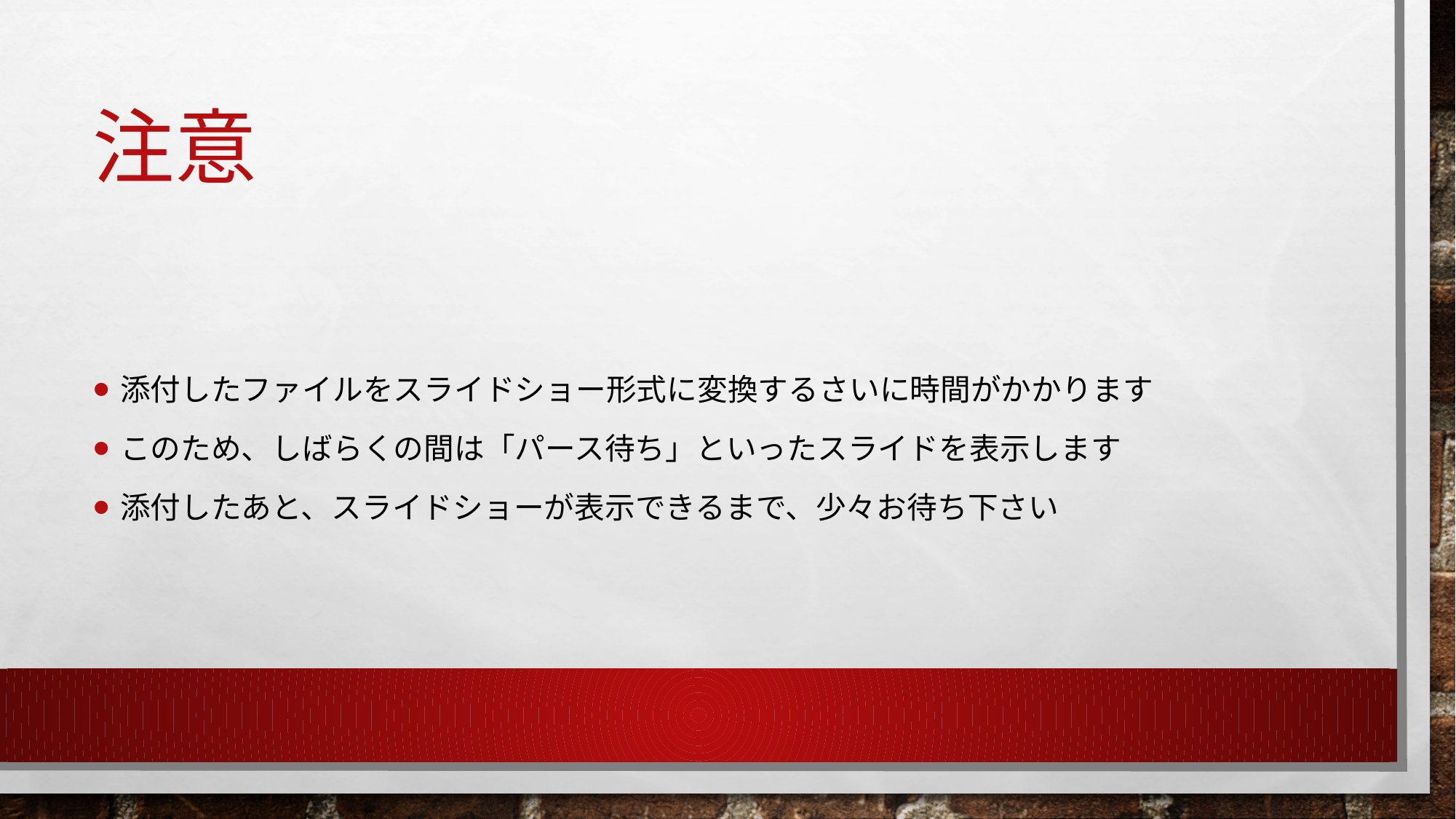

# 注意
添付したファイルをスライドショー形式に変換するさいに時間がかかります
このため、しばらくの間は「パース待ち」といったスライドを表示します
添付したあと、スライドショーが表示できるまで、少々お待ち下さい